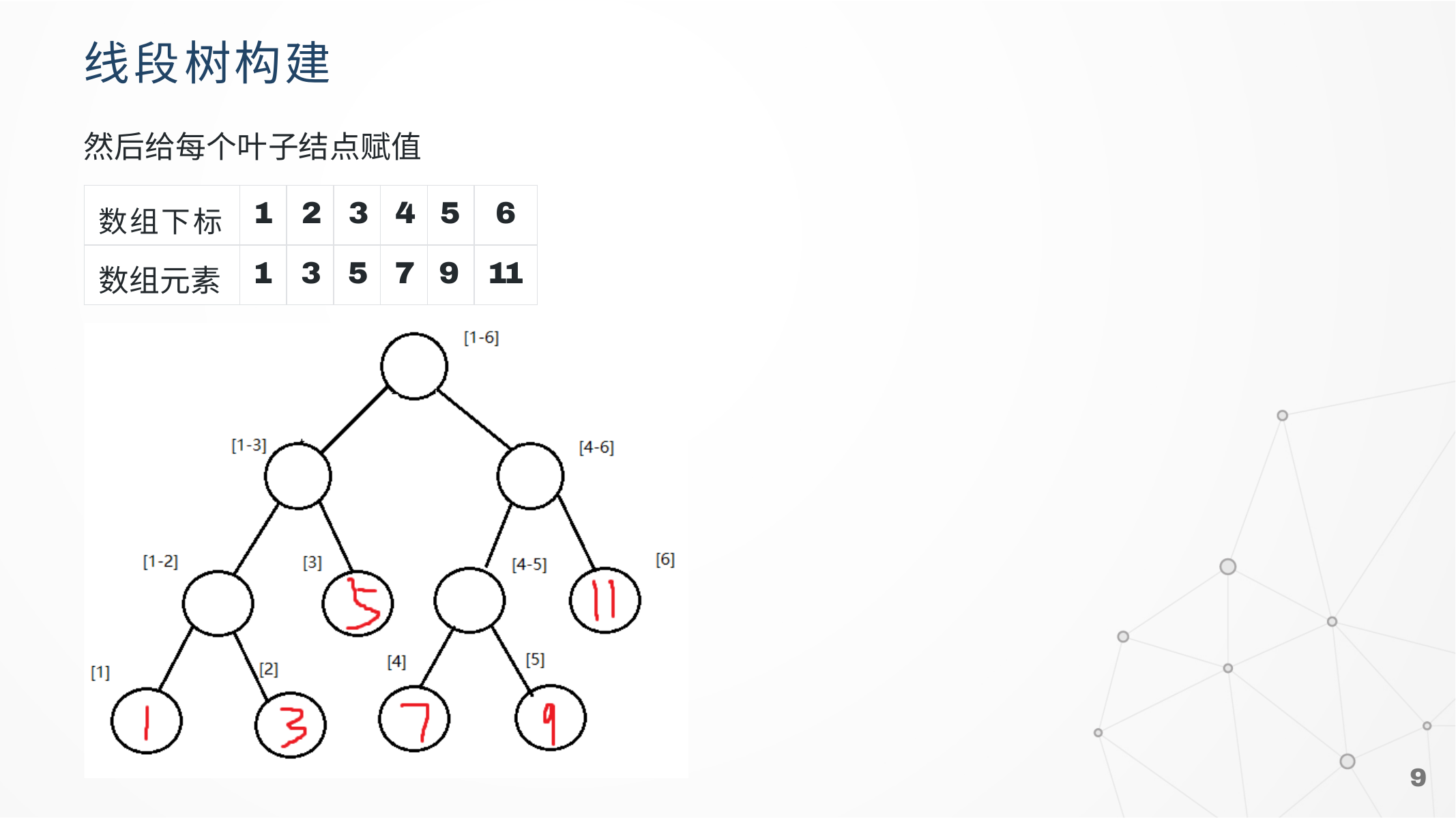

# 线段树构建
然后给每个叶子结点赋值
| 数组下标 | 1 | 2 | 3 | 4 | 5 | 6 |
| --- | --- | --- | --- | --- | --- | --- |
| 数组元素 | 1 | 3 | 5 | 7 | 9 | 11 |

9